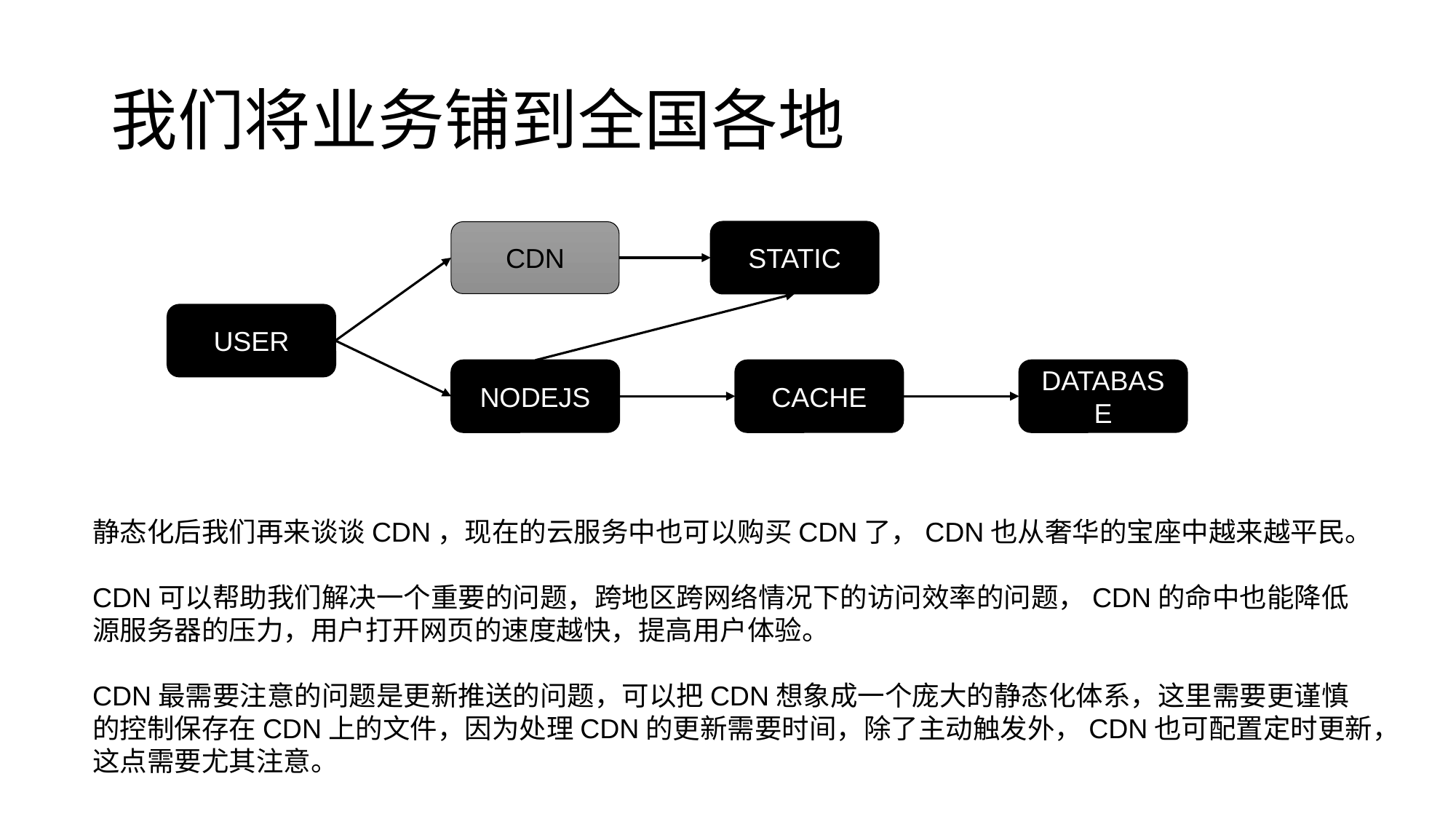

# 我们将业务铺到全国各地
CDN
STATIC
USER
DATABASE
NODEJS
CACHE
静态化后我们再来谈谈CDN，现在的云服务中也可以购买CDN了，CDN也从奢华的宝座中越来越平民。

CDN可以帮助我们解决一个重要的问题，跨地区跨网络情况下的访问效率的问题，CDN的命中也能降低
源服务器的压力，用户打开网页的速度越快，提高用户体验。

CDN最需要注意的问题是更新推送的问题，可以把CDN想象成一个庞大的静态化体系，这里需要更谨慎
的控制保存在CDN上的文件，因为处理CDN的更新需要时间，除了主动触发外，CDN也可配置定时更新，
这点需要尤其注意。